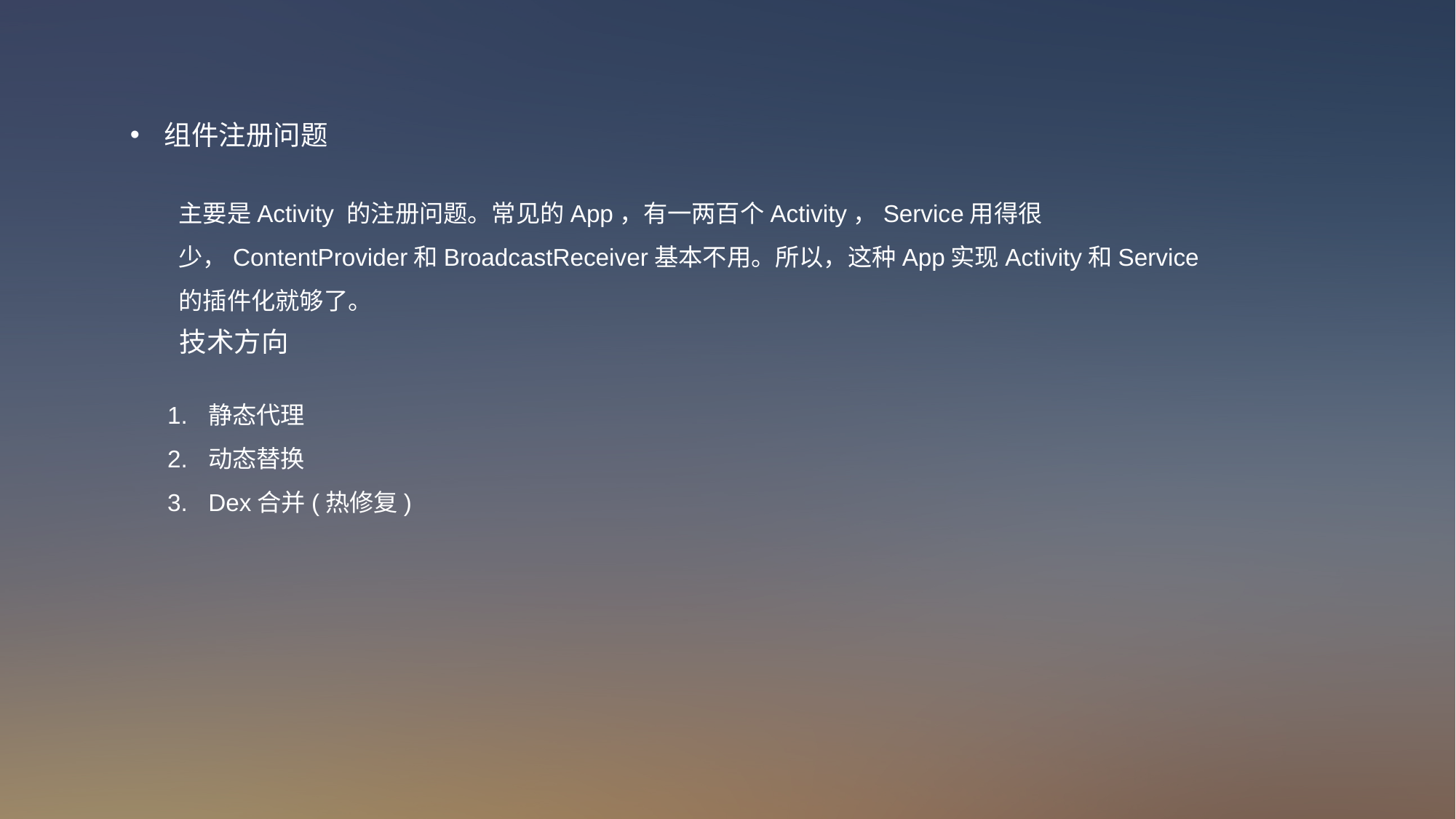

组件注册问题
主要是Activity 的注册问题。常见的App，有一两百个Activity，Service用得很少，ContentProvider和BroadcastReceiver基本不用。所以，这种App实现Activity和Service的插件化就够了。
技术方向
静态代理
动态替换
Dex合并(热修复)